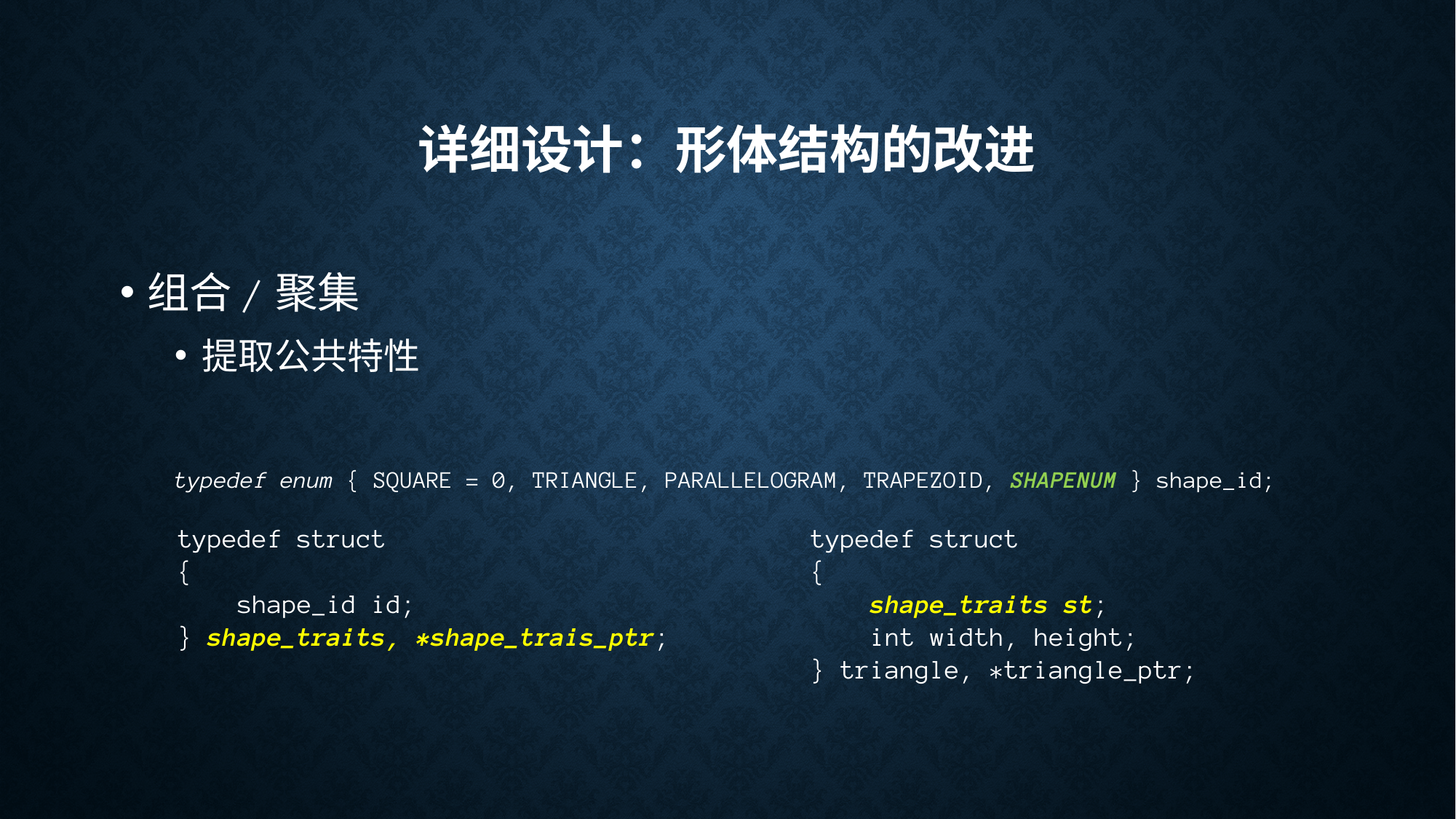

# 详细设计：形体结构的改进
组合/聚集
提取公共特性

typedef enum { SQUARE = 0, TRIANGLE, PARALLELOGRAM, TRAPEZOID, SHAPENUM } shape_id;

typedef struct
{
    shape_id id;
} shape_traits, *shape_trais_ptr;
typedef struct
{
    shape_traits st;
    int width, height;
} triangle, *triangle_ptr;